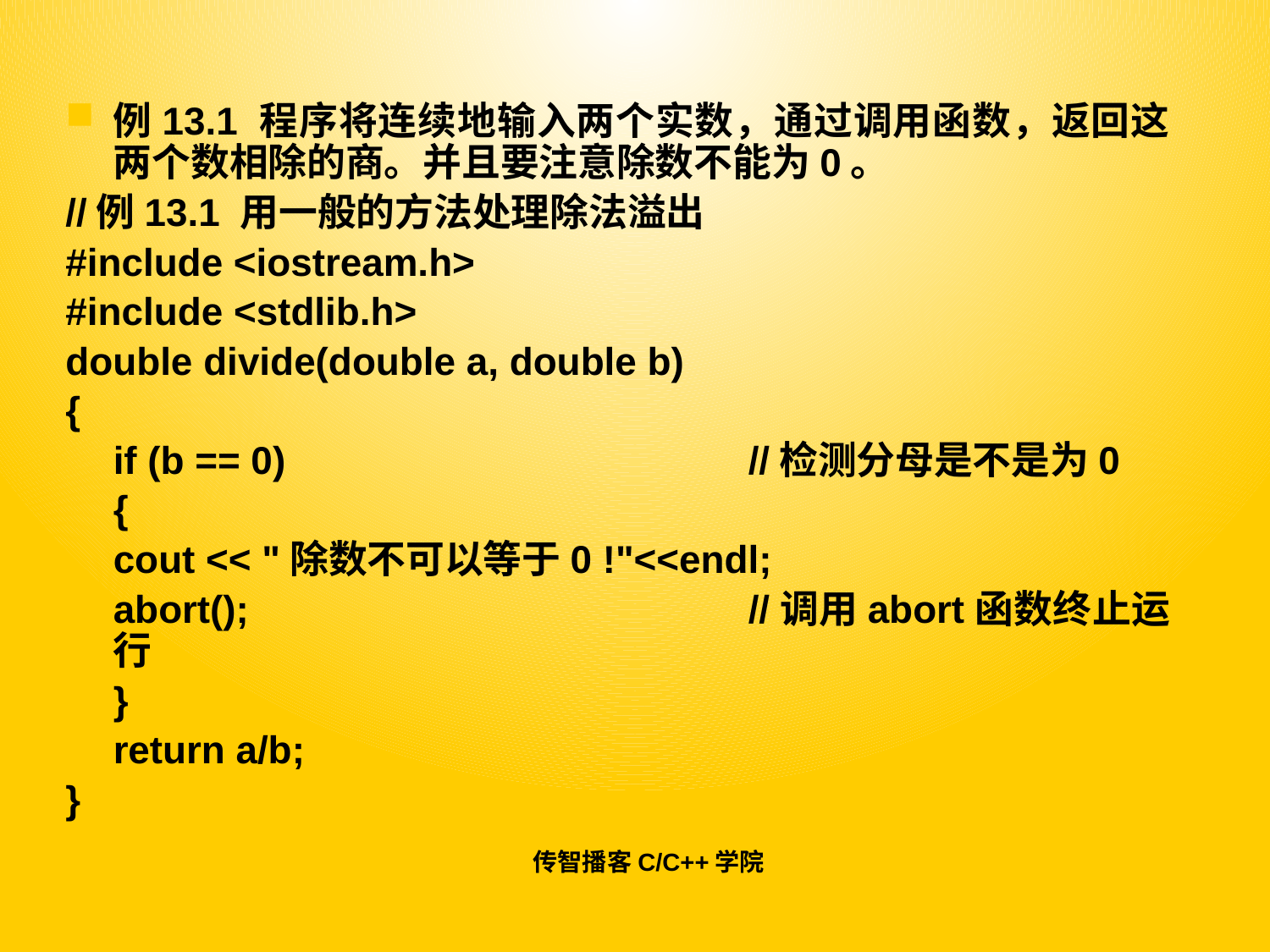

#
例13.1 程序将连续地输入两个实数，通过调用函数，返回这两个数相除的商。并且要注意除数不能为0。
//例13.1 用一般的方法处理除法溢出
#include <iostream.h>
#include <stdlib.h>
double divide(double a, double b)
{
	if (b == 0)				//检测分母是不是为0
	{
	cout << "除数不可以等于0 !"<<endl;
	abort();				//调用abort函数终止运行
	}
	return a/b;
}

传智播客C/C++学院